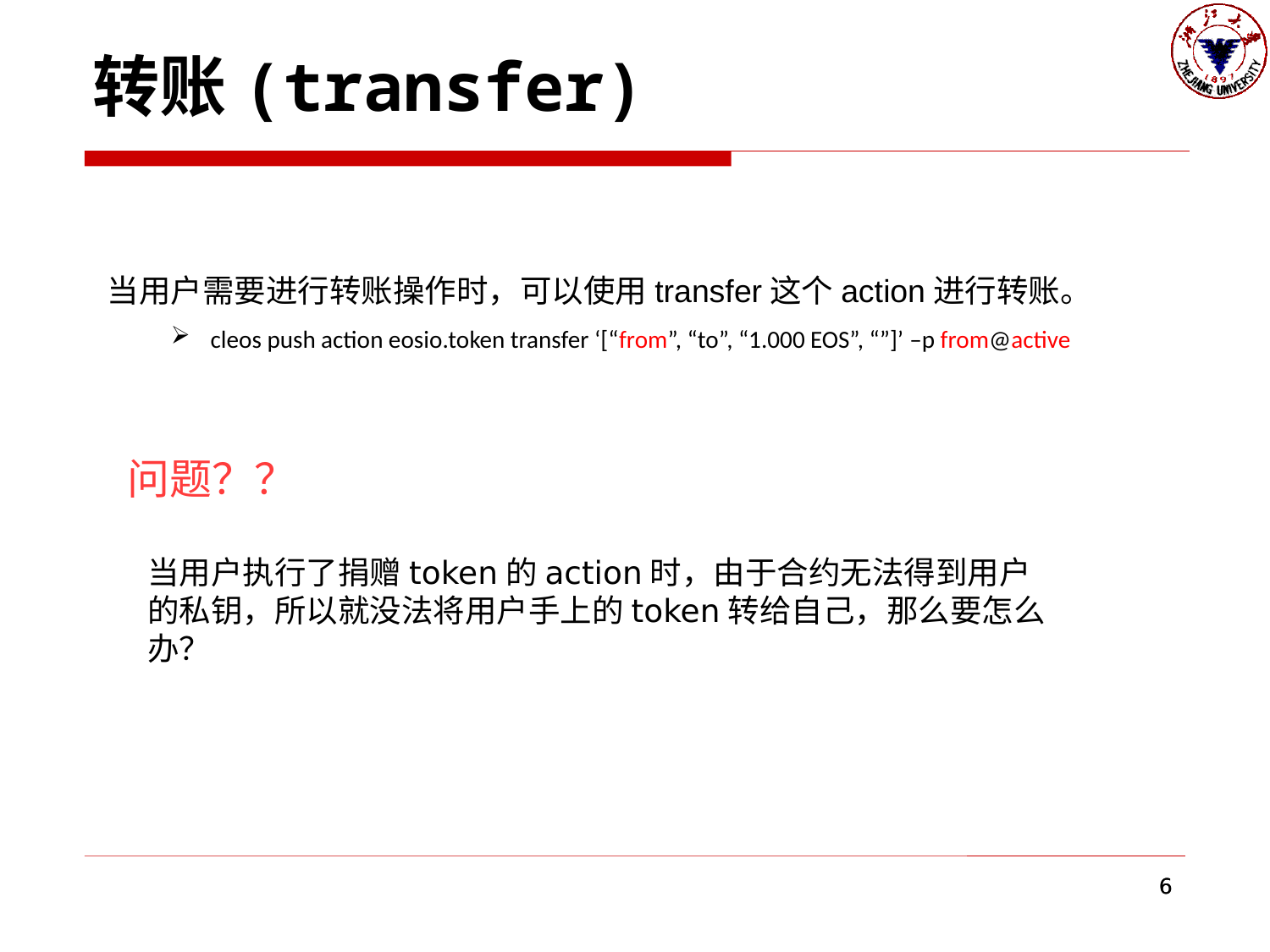

转账(transfer)
当用户需要进行转账操作时，可以使用transfer这个action进行转账。
cleos push action eosio.token transfer ‘[“from”, “to”, “1.000 EOS”, “”]’ –p from@active
问题？？
当用户执行了捐赠token的action时，由于合约无法得到用户的私钥，所以就没法将用户手上的token转给自己，那么要怎么办？
6
6